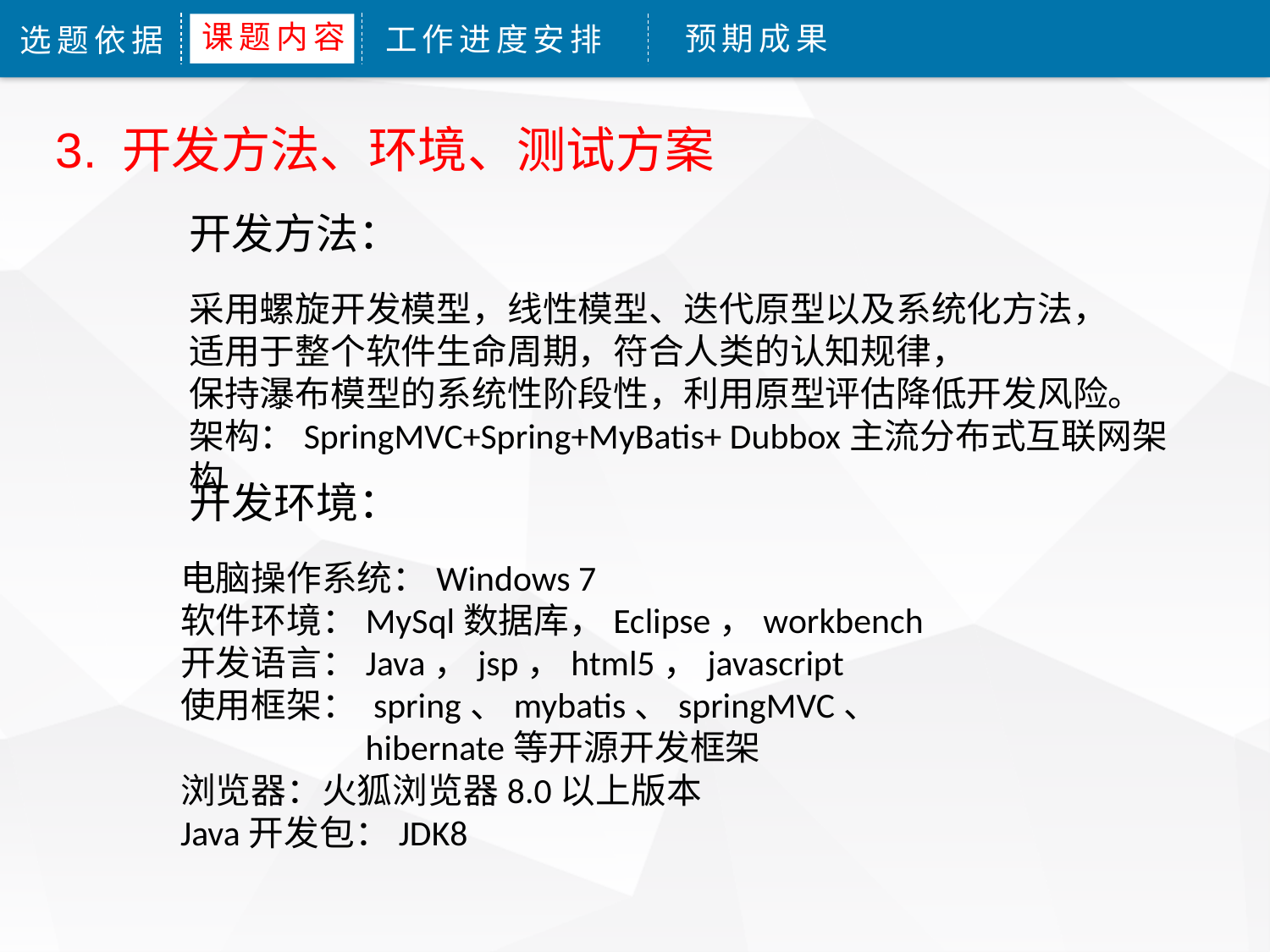

课题内容
预期成果
工作进度安排
选题依据

3. 开发方法、环境、测试方案
开发方法：
采用螺旋开发模型，线性模型、迭代原型以及系统化方法，
适用于整个软件生命周期，符合人类的认知规律，
保持瀑布模型的系统性阶段性，利用原型评估降低开发风险。
架构：SpringMVC+Spring+MyBatis+ Dubbox主流分布式互联网架构
开发环境：
电脑操作系统：Windows 7
软件环境：MySql数据库，Eclipse，workbench
开发语言：Java，jsp，html5，javascript
使用框架： spring、mybatis、springMVC、
                       hibernate等开源开发框架
浏览器：火狐浏览器8.0以上版本
Java开发包：JDK8